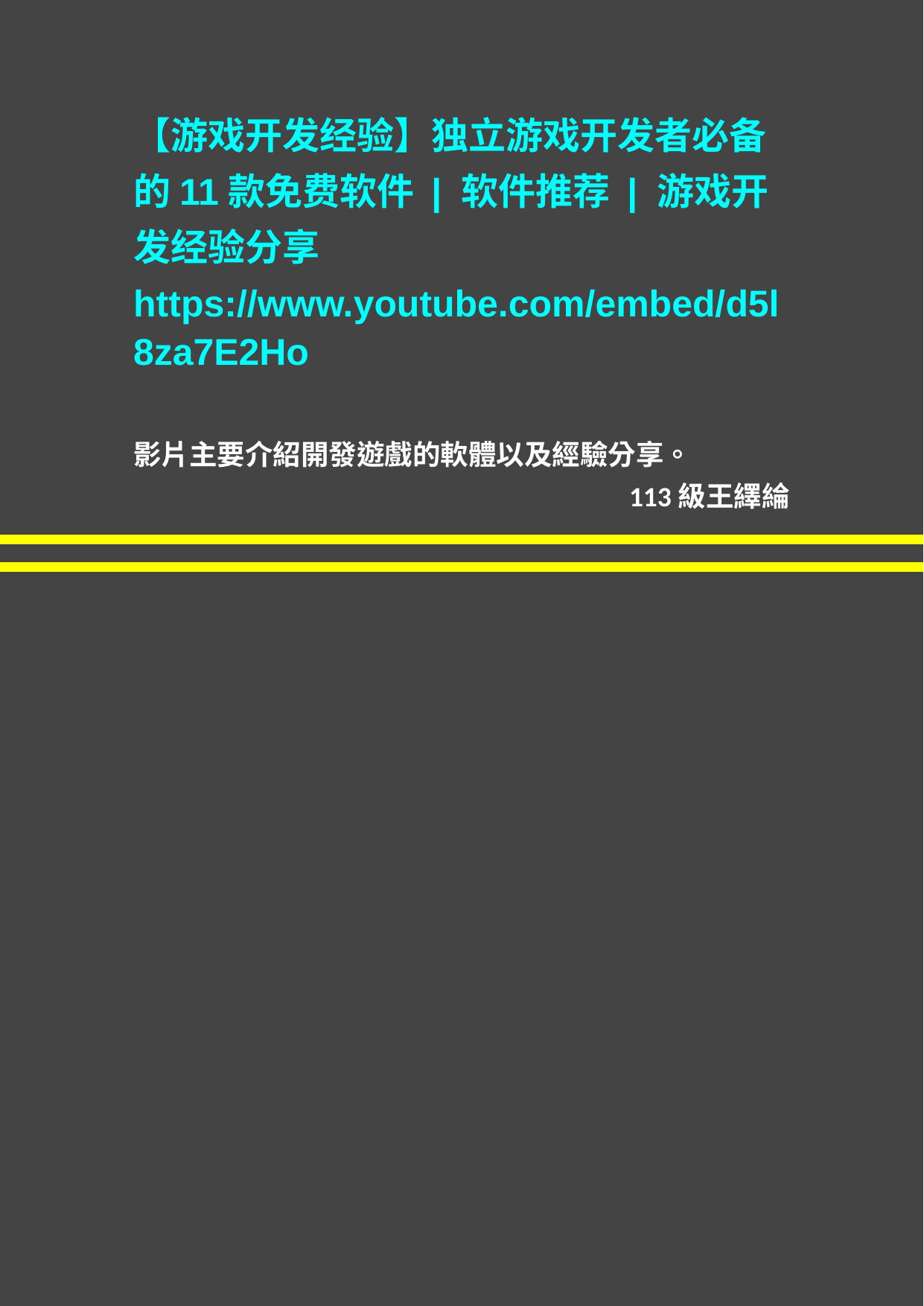

【游戏开发经验】独立游戏开发者必备的11款免费软件 | 软件推荐 | 游戏开发经验分享
https://www.youtube.com/embed/d5l8za7E2Ho

影片主要介紹開發遊戲的軟體以及經驗分享。
113級王繹綸